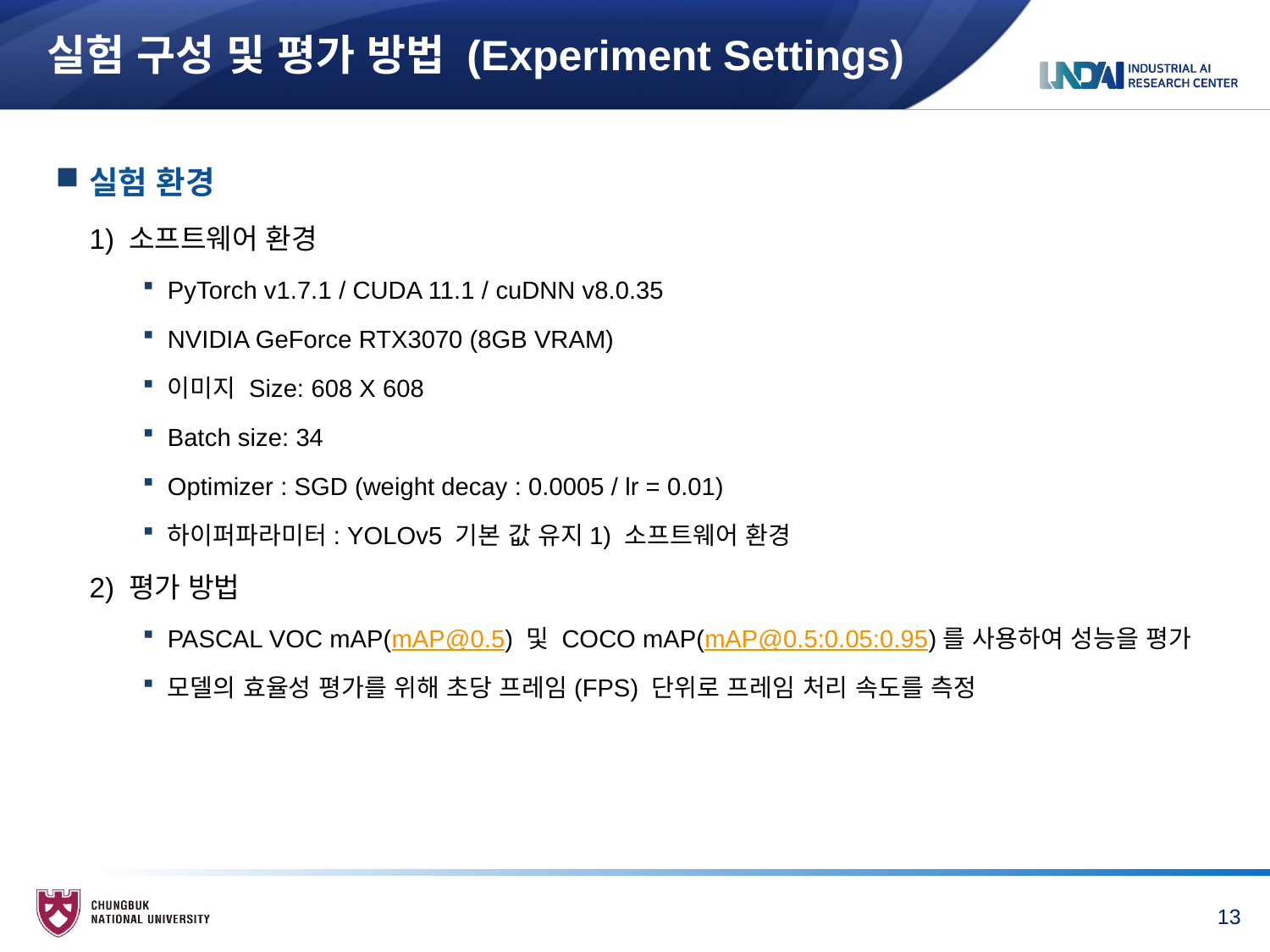

# 실험 구성 및 평가 방법 (Experiment Settings)
실험 환경
1) 소프트웨어 환경
PyTorch v1.7.1 / CUDA 11.1 / cuDNN v8.0.35
NVIDIA GeForce RTX3070 (8GB VRAM)
이미지 Size: 608 X 608
Batch size: 34
Optimizer : SGD (weight decay : 0.0005 / lr = 0.01)
하이퍼파라미터: YOLOv5 기본 값 유지1) 소프트웨어 환경
2) 평가 방법
PASCAL VOC mAP(mAP@0.5) 및 COCO mAP(mAP@0.5:0.05:0.95)를 사용하여 성능을 평가
모델의 효율성 평가를 위해 초당 프레임(FPS) 단위로 프레임 처리 속도를 측정